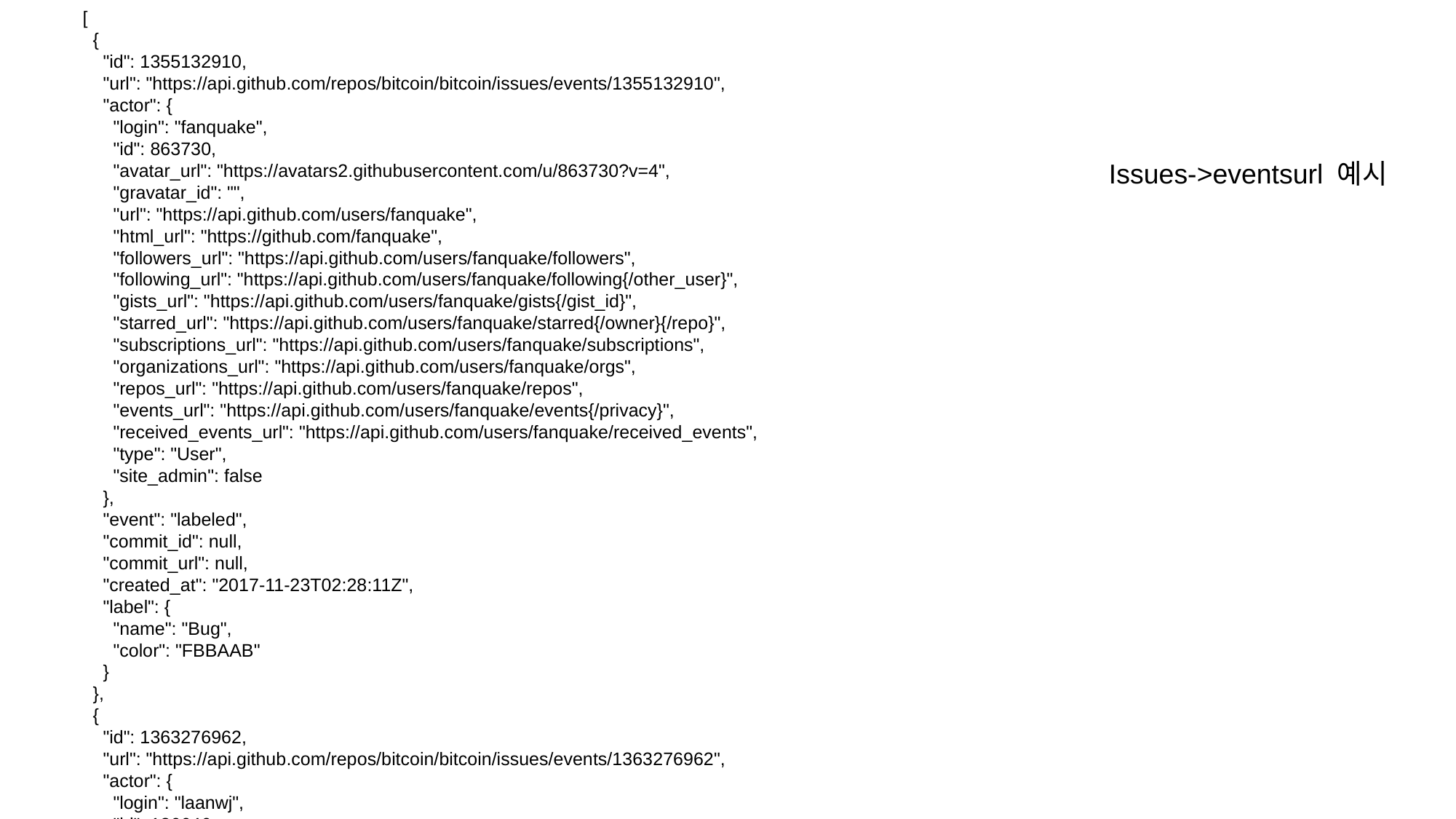

[
  {
    "id": 1355132910,
    "url": "https://api.github.com/repos/bitcoin/bitcoin/issues/events/1355132910",
    "actor": {
      "login": "fanquake",
      "id": 863730,
      "avatar_url": "https://avatars2.githubusercontent.com/u/863730?v=4",
      "gravatar_id": "",
      "url": "https://api.github.com/users/fanquake",
      "html_url": "https://github.com/fanquake",
      "followers_url": "https://api.github.com/users/fanquake/followers",
      "following_url": "https://api.github.com/users/fanquake/following{/other_user}",
      "gists_url": "https://api.github.com/users/fanquake/gists{/gist_id}",
      "starred_url": "https://api.github.com/users/fanquake/starred{/owner}{/repo}",
      "subscriptions_url": "https://api.github.com/users/fanquake/subscriptions",
      "organizations_url": "https://api.github.com/users/fanquake/orgs",
      "repos_url": "https://api.github.com/users/fanquake/repos",
      "events_url": "https://api.github.com/users/fanquake/events{/privacy}",
      "received_events_url": "https://api.github.com/users/fanquake/received_events",
      "type": "User",
      "site_admin": false
    },
    "event": "labeled",
    "commit_id": null,
    "commit_url": null,
    "created_at": "2017-11-23T02:28:11Z",
    "label": {
      "name": "Bug",
      "color": "FBBAAB"
    }
  },
  {
    "id": 1363276962,
    "url": "https://api.github.com/repos/bitcoin/bitcoin/issues/events/1363276962",
    "actor": {
      "login": "laanwj",
      "id": 126646,
      "avatar_url": "https://avatars0.githubusercontent.com/u/126646?v=4",
      "gravatar_id": "",
      "url": "https://api.github.com/users/laanwj",
      "html_url": "https://github.com/laanwj",
      "followers_url": "https://api.github.com/users/laanwj/followers",
      "following_url": "https://api.github.com/users/laanwj/following{/other_user}",
      "gists_url": "https://api.github.com/users/laanwj/gists{/gist_id}",
      "starred_url": "https://api.github.com/users/laanwj/starred{/owner}{/repo}",
      "subscriptions_url": "https://api.github.com/users/laanwj/subscriptions",
      "organizations_url": "https://api.github.com/users/laanwj/orgs",
      "repos_url": "https://api.github.com/users/laanwj/repos",
      "events_url": "https://api.github.com/users/laanwj/events{/privacy}",
      "received_events_url": "https://api.github.com/users/laanwj/received_events",
      "type": "User",
      "site_admin": false
    },
    "event": "closed",
    "commit_id": null,
    "commit_url": null,
    "created_at": "2017-11-29T11:00:05Z"
  }
]
Issues->eventsurl 예시